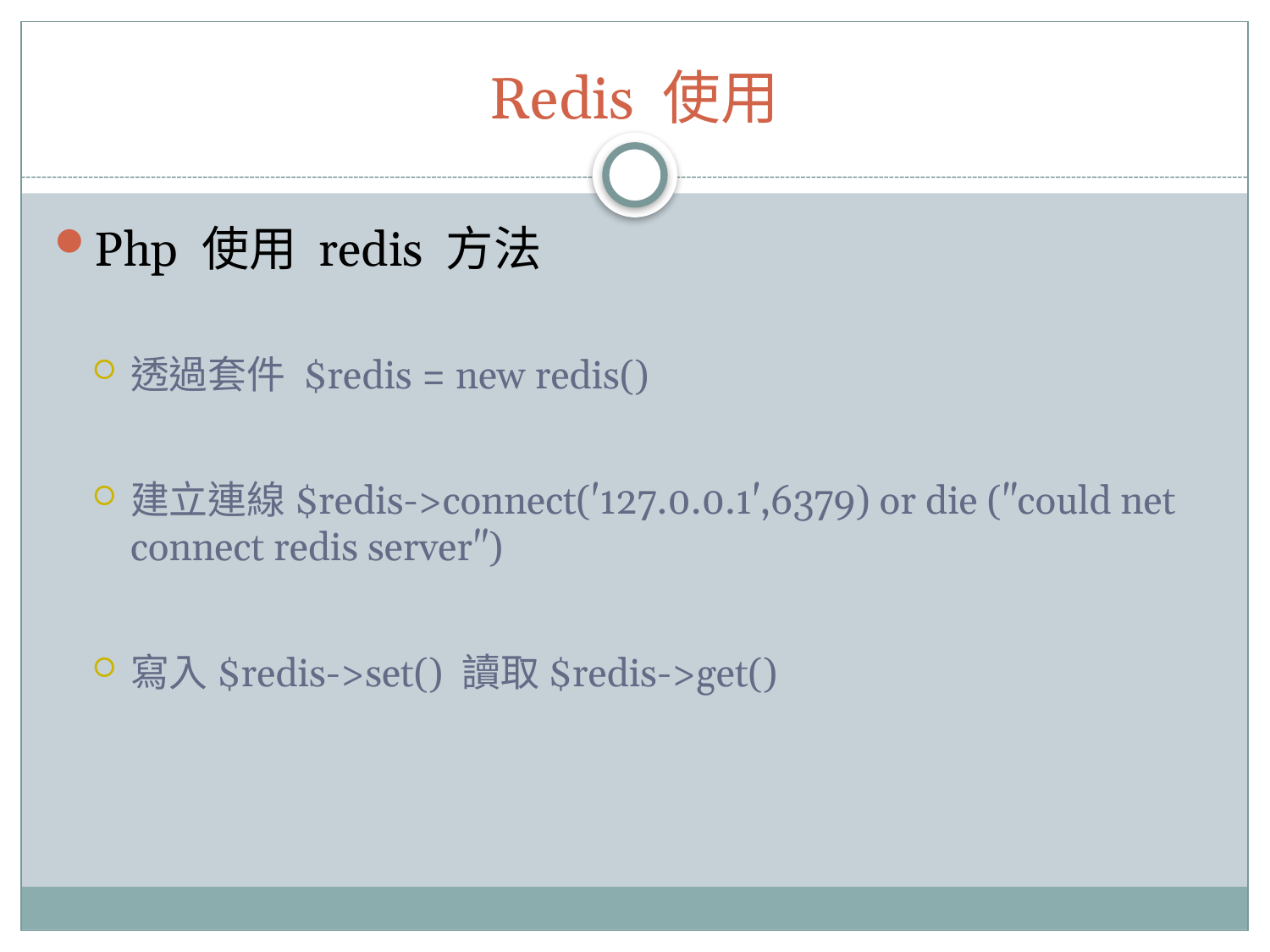

# Redis 使用
Php 使用 redis 方法

透過套件 $redis = new redis()

建立連線$redis->connect('127.0.0.1',6379) or die ("could net connect redis server")

寫入$redis->set() 讀取$redis->get()